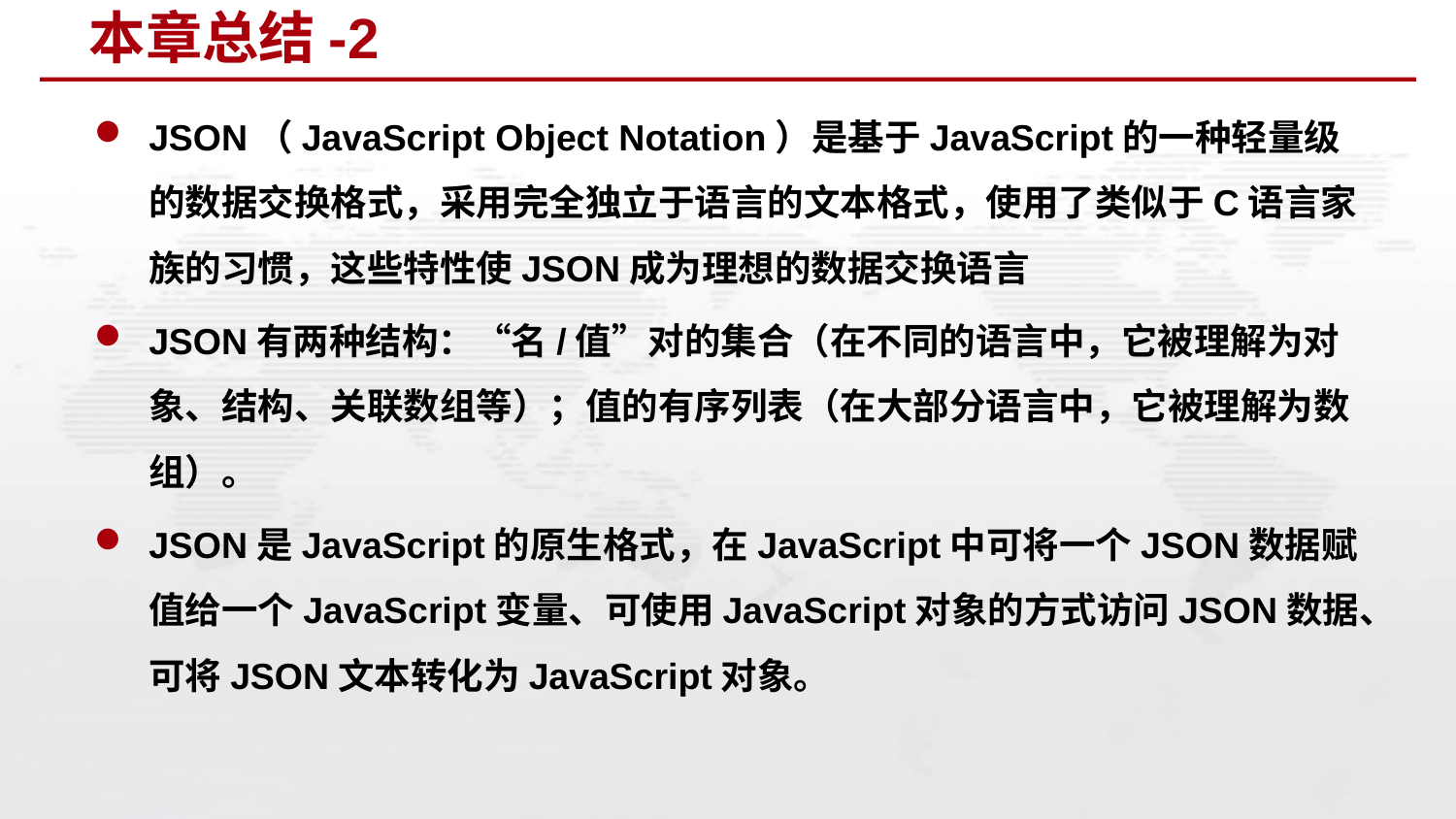

# 本章总结-2
JSON（JavaScript Object Notation）是基于JavaScript的一种轻量级的数据交换格式，采用完全独立于语言的文本格式，使用了类似于C语言家族的习惯，这些特性使JSON成为理想的数据交换语言
JSON有两种结构：“名/值”对的集合（在不同的语言中，它被理解为对象、结构、关联数组等）；值的有序列表（在大部分语言中，它被理解为数组）。
JSON是JavaScript的原生格式，在JavaScript中可将一个JSON数据赋值给一个JavaScript变量、可使用JavaScript对象的方式访问JSON数据、可将JSON文本转化为JavaScript对象。